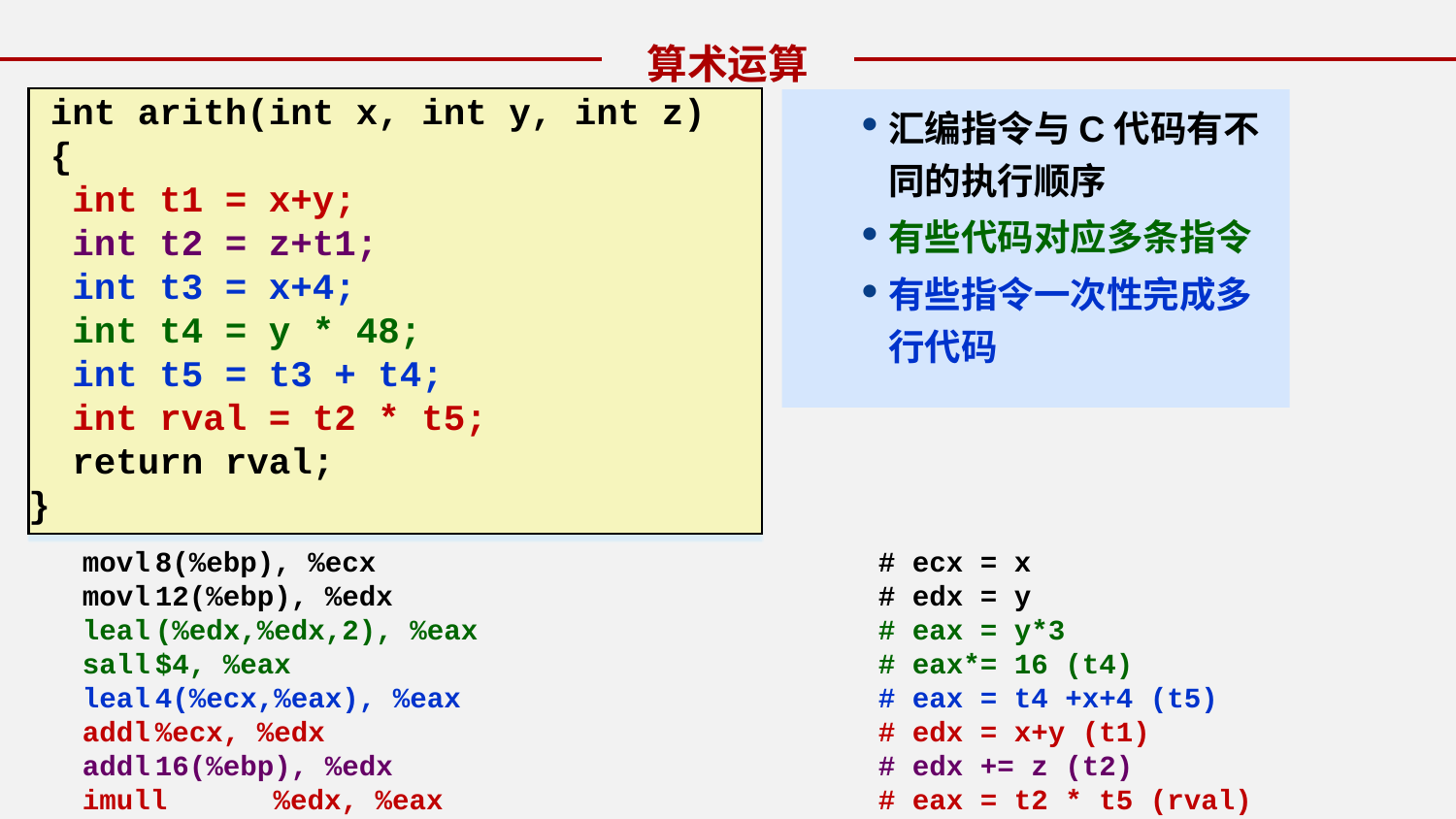

算术运算
 int arith(int x, int y, int z)
 {
  int t1 = x+y;
  int t2 = z+t1;
  int t3 = x+4;
  int t4 = y * 48;
  int t5 = t3 + t4;
  int rval = t2 * t5;
  return rval;
}
汇编指令与C代码有不同的执行顺序
有些代码对应多条指令
有些指令一次性完成多行代码

movl	8(%ebp), %ecx		    # ecx = x
movl	12(%ebp), %edx		    # edx = y
leal	(%edx,%edx,2), %eax		    # eax = y*3
sall	$4, %eax		    	    # eax*= 16 (t4)
leal	4(%ecx,%eax), %eax		    # eax = t4 +x+4 (t5)
addl	%ecx, %edx		    # edx = x+y (t1)
addl	16(%ebp), %edx		    # edx += z (t2)
imull	%edx, %eax		    # eax = t2 * t5 (rval)